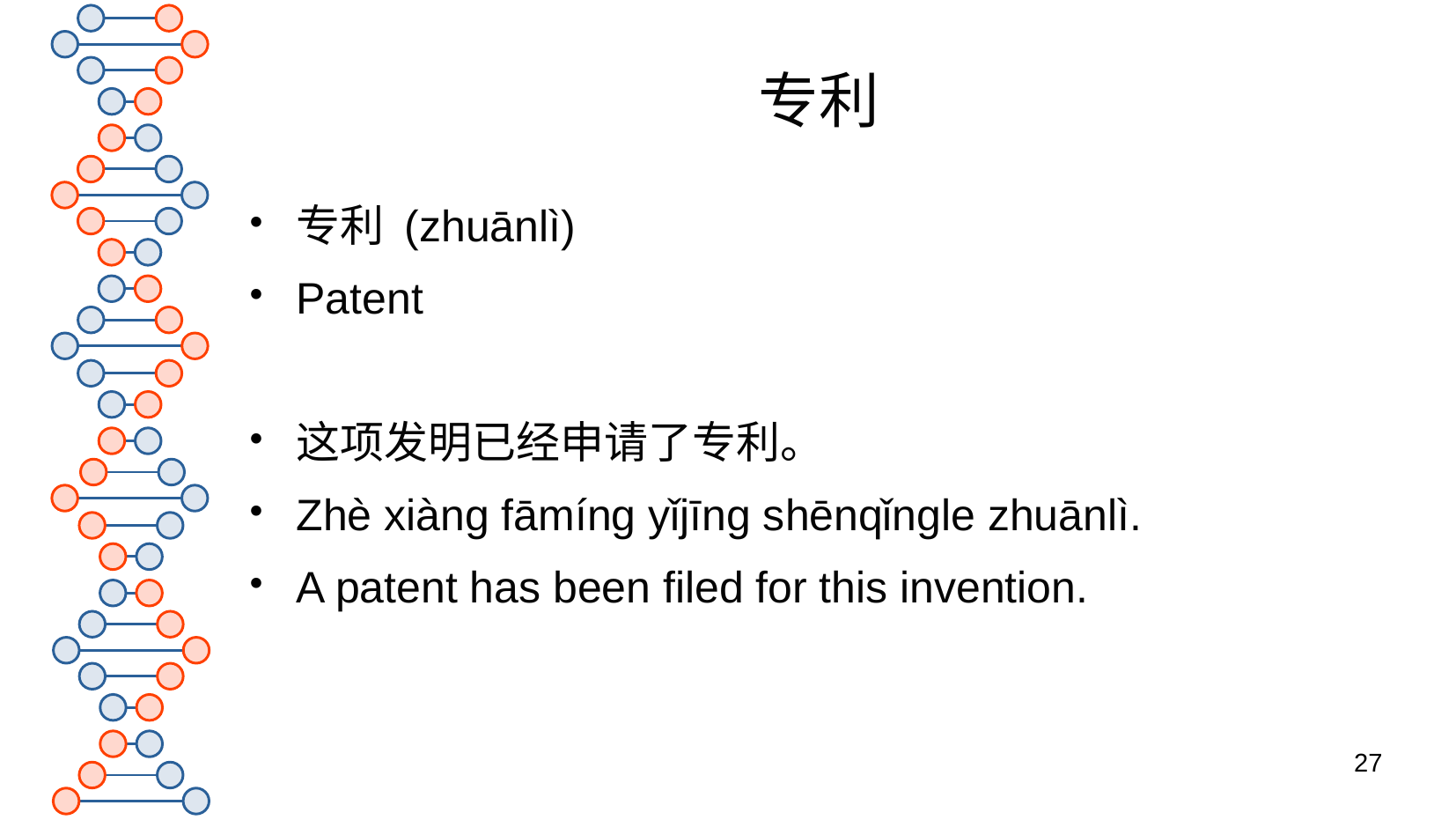

# 专利
专利 (zhuānlì)
Patent

这项发明已经申请了专利。
Zhè xiàng fāmíng yǐjīng shēnqǐngle zhuānlì.
A patent has been filed for this invention.

27